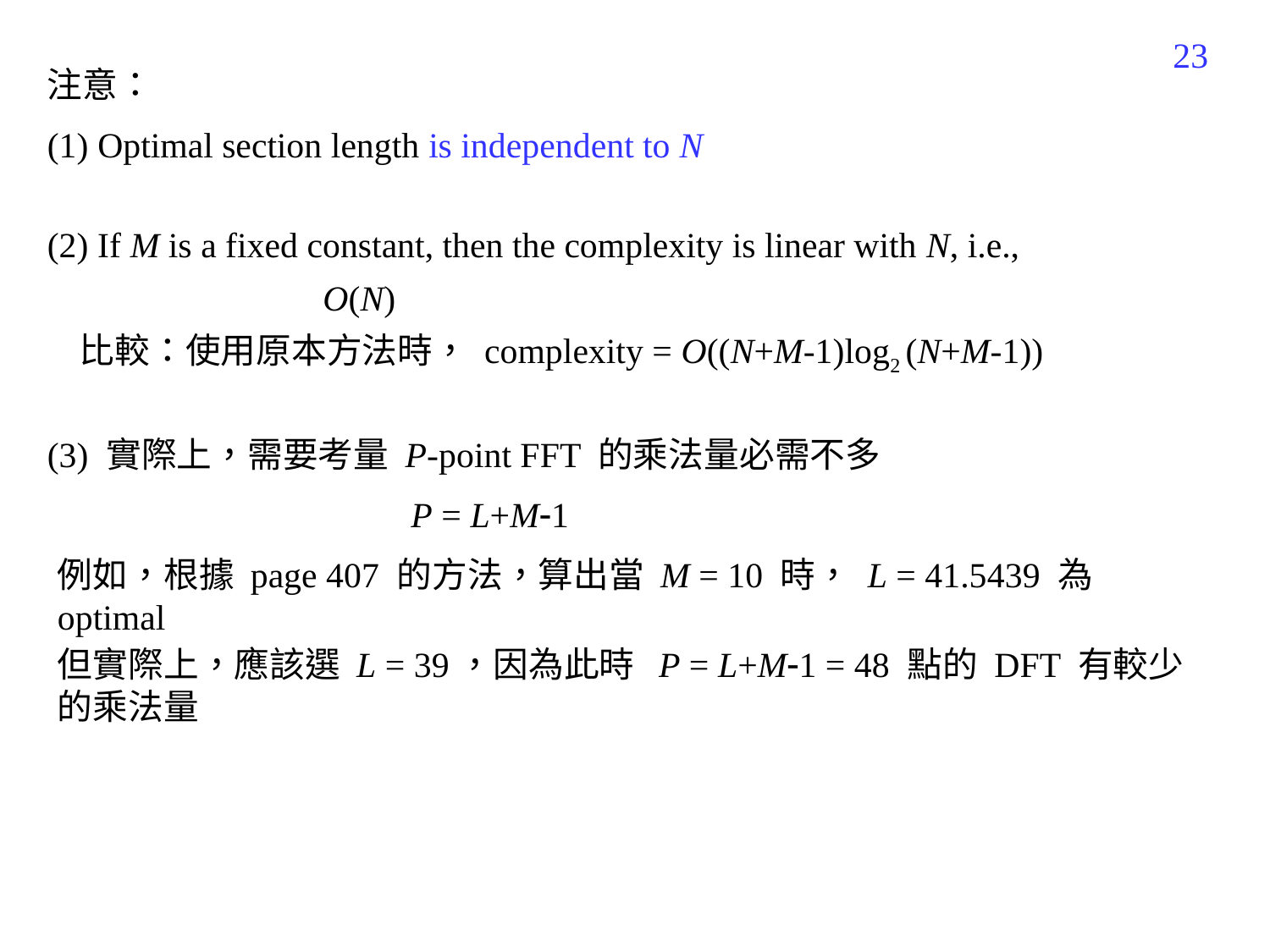

23
注意：
(1) Optimal section length is independent to N
(2) If M is a fixed constant, then the complexity is linear with N, i.e.,
                               O(N)
   比較：使用原本方法時， complexity = O((N+M-1)log2 (N+M-1))
(3) 實際上，需要考量 P-point FFT 的乘法量必需不多
P = L+M−1
例如，根據 page 407 的方法，算出當 M = 10 時， L = 41.5439 為 optimal
但實際上，應該選 L = 39，因為此時  P = L+M−1 = 48 點的 DFT 有較少的乘法量